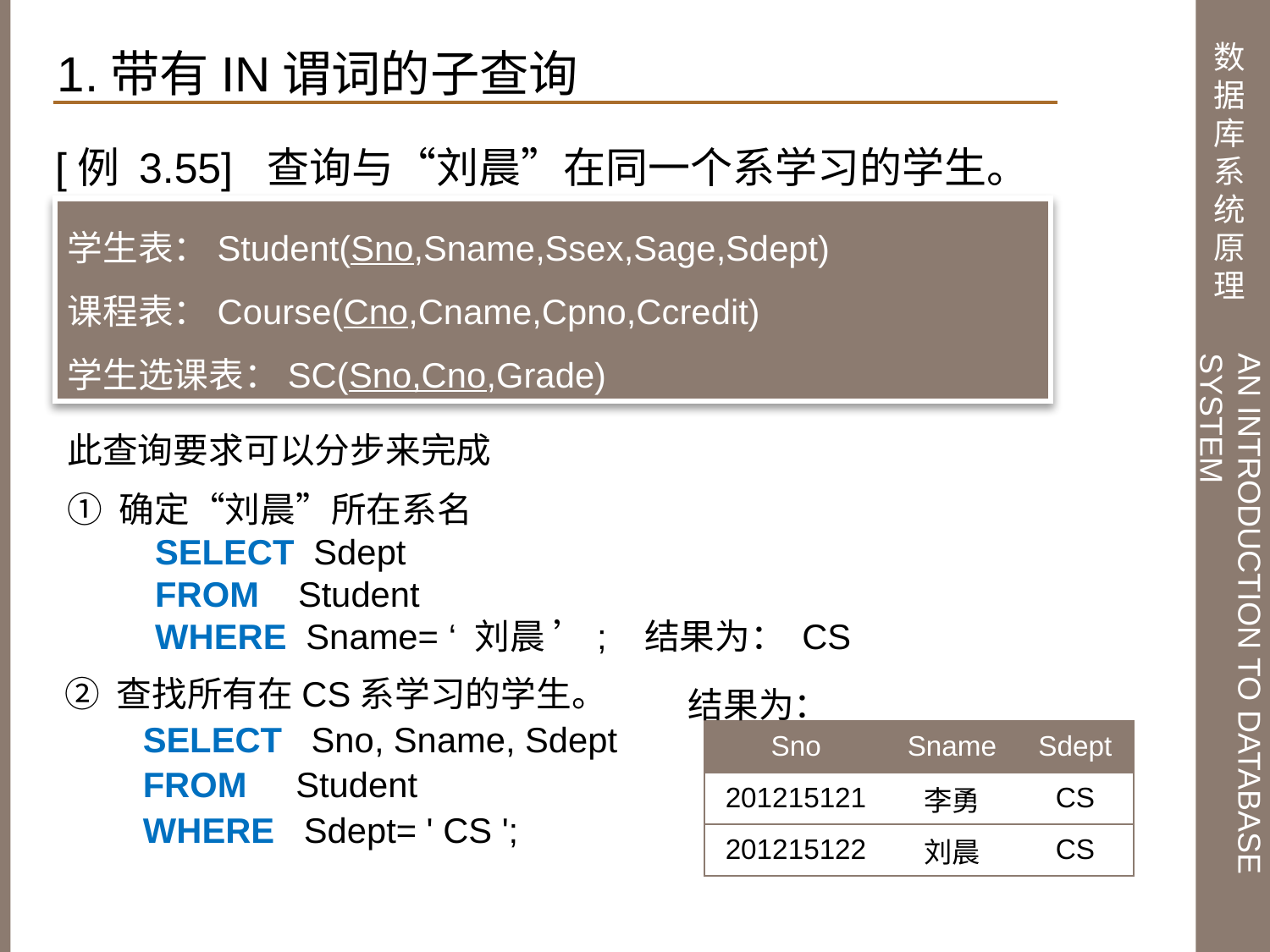

1.带有IN谓词的子查询
[例 3.55]  查询与“刘晨”在同一个系学习的学生。

学生表：Student(Sno,Sname,Ssex,Sage,Sdept)
课程表：Course(Cno,Cname,Cpno,Ccredit)
学生选课表：SC(Sno,Cno,Grade)
此查询要求可以分步来完成
① 确定“刘晨”所在系名
         SELECT  Sdept
         FROM    Student
         WHERE  Sname= ‘ 刘晨 ’;   结果为： CS
结果为：
| Sno | Sname | Sdept |
| --- | --- | --- |
| 201215121 | 李勇 | CS |
| 201215122 | 刘晨 | CS |
② 查找所有在CS系学习的学生。
        SELECT   Sno, Sname, Sdept
        FROM     Student
        WHERE   Sdept= ' CS ';